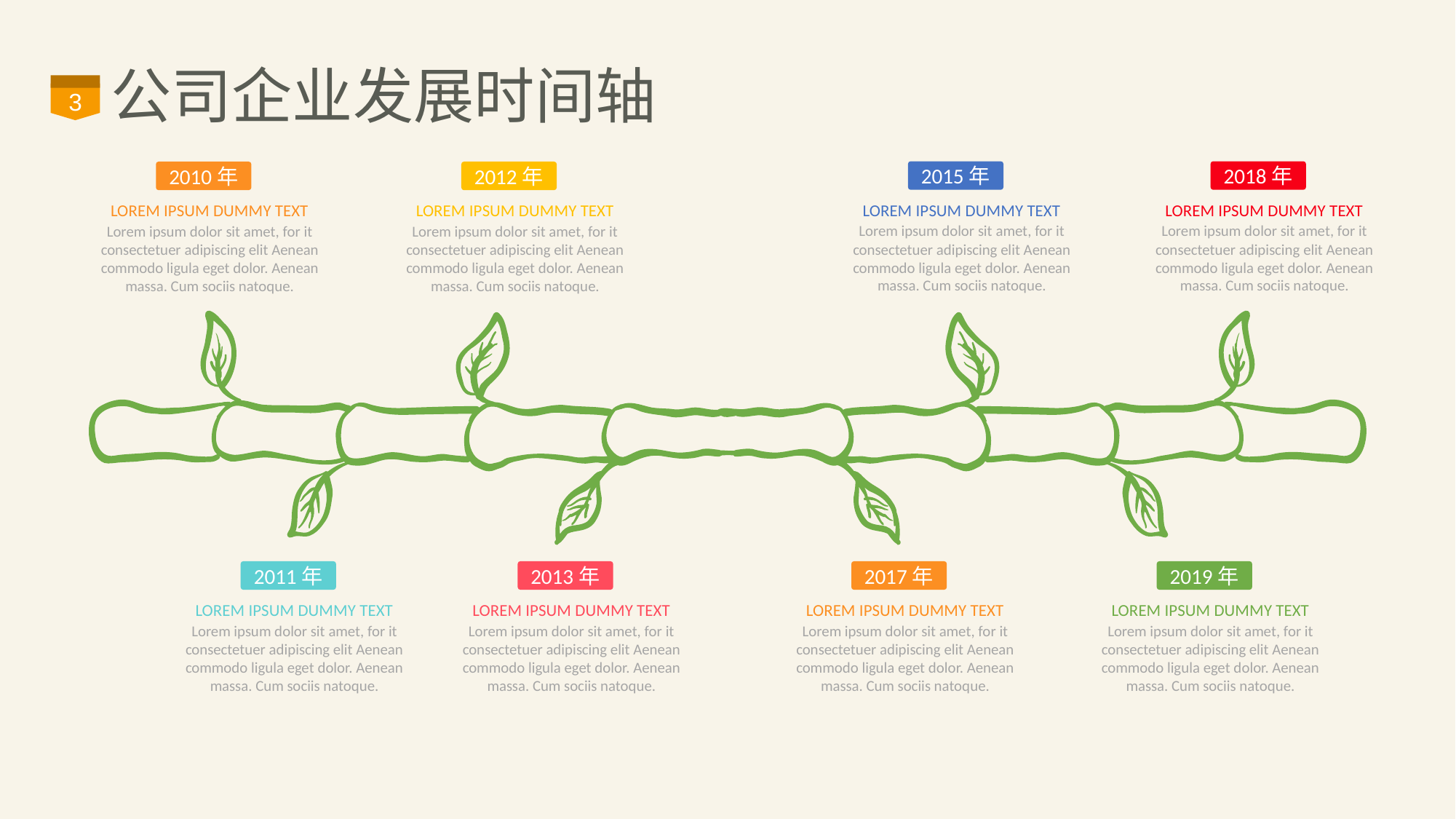

# 公司企业发展时间轴
3
2015年
LOREM IPSUM DUMMY TEXT
Lorem ipsum dolor sit amet, for it consectetuer adipiscing elit Aenean commodo ligula eget dolor. Aenean massa. Cum sociis natoque.
2018年
LOREM IPSUM DUMMY TEXT
Lorem ipsum dolor sit amet, for it consectetuer adipiscing elit Aenean commodo ligula eget dolor. Aenean massa. Cum sociis natoque.
2010年
LOREM IPSUM DUMMY TEXT
Lorem ipsum dolor sit amet, for it consectetuer adipiscing elit Aenean commodo ligula eget dolor. Aenean massa. Cum sociis natoque.
2012年
LOREM IPSUM DUMMY TEXT
Lorem ipsum dolor sit amet, for it consectetuer adipiscing elit Aenean commodo ligula eget dolor. Aenean massa. Cum sociis natoque.

2011年
LOREM IPSUM DUMMY TEXT
Lorem ipsum dolor sit amet, for it consectetuer adipiscing elit Aenean commodo ligula eget dolor. Aenean massa. Cum sociis natoque.
2013年
LOREM IPSUM DUMMY TEXT
Lorem ipsum dolor sit amet, for it consectetuer adipiscing elit Aenean commodo ligula eget dolor. Aenean massa. Cum sociis natoque.
2017年
LOREM IPSUM DUMMY TEXT
Lorem ipsum dolor sit amet, for it consectetuer adipiscing elit Aenean commodo ligula eget dolor. Aenean massa. Cum sociis natoque.
2019年
LOREM IPSUM DUMMY TEXT
Lorem ipsum dolor sit amet, for it consectetuer adipiscing elit Aenean commodo ligula eget dolor. Aenean massa. Cum sociis natoque.